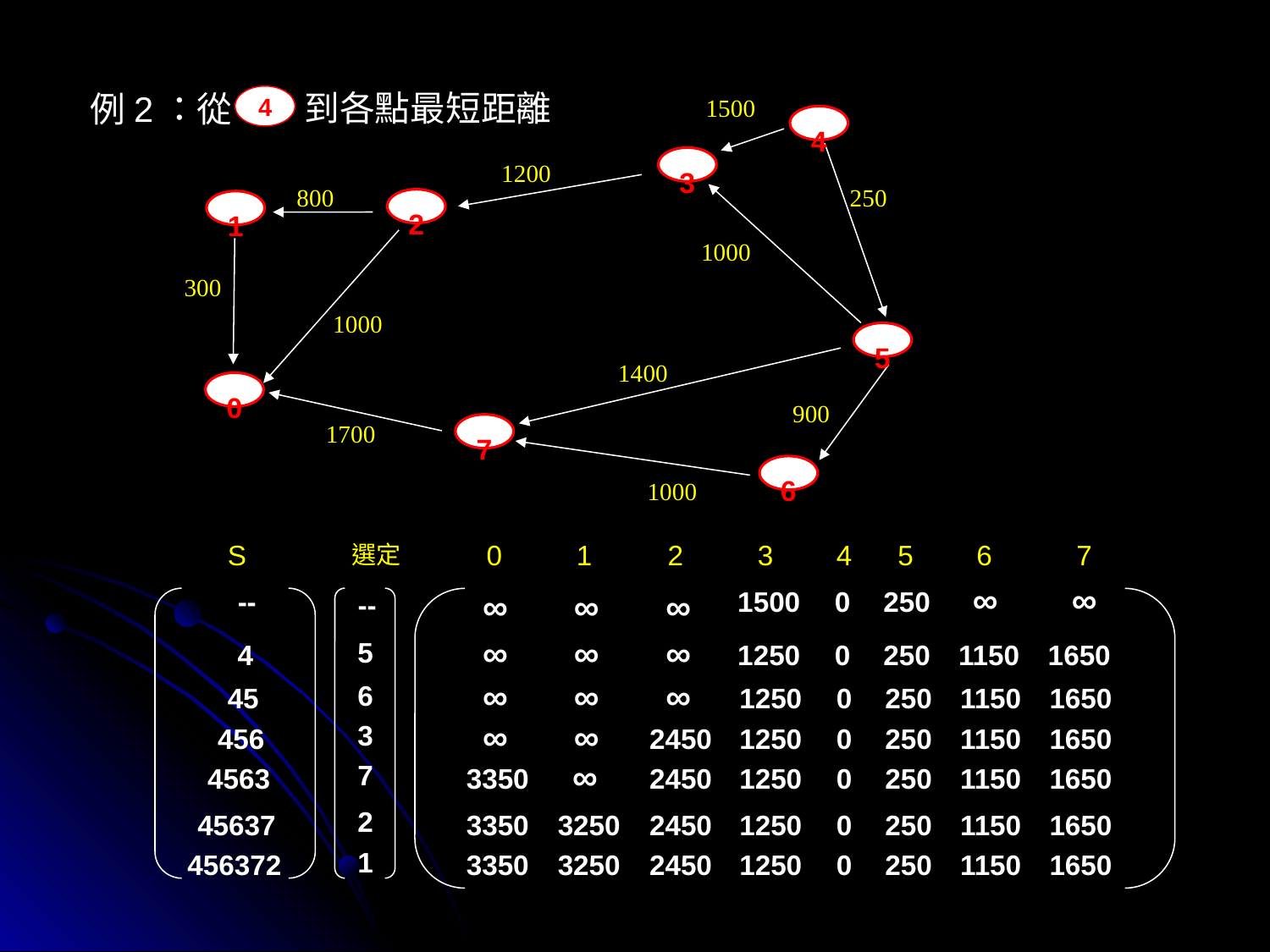

到各點最短距離
例2：從
4
1500
4

3
1200

800
250

2
1

1000

300
1000
5

1400

0
900

1700
7

6
1000
選定
S
--
4
45
456
4563
45637
456372

0
1
2
3
4
5
6
7
∞
1150
1150
1150
1150
1150
1150
∞
1650
1650
1650
1650
1650
1650
∞
∞
∞
∞
3350
3350
3350
∞
∞
∞
∞
∞
3250
3250
∞
∞
∞
2450
2450
2450
2450
1500
1250
1250
1250
1250
1250
1250
0
0
0
0
0
0
0
250
250
250
250
250
250
250

--
5
6
3
7
2
1